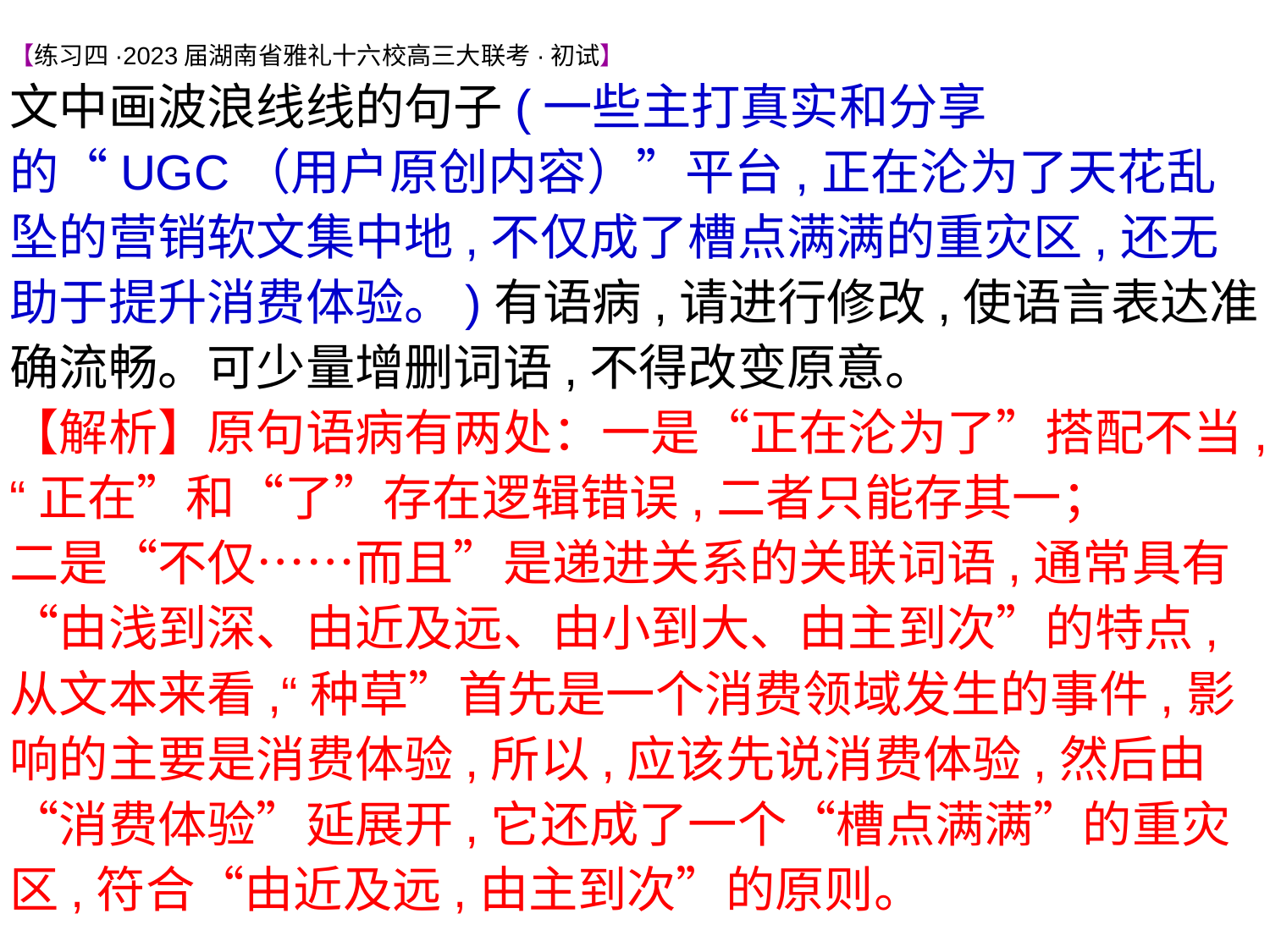

【练习四·2023届湖南省雅礼十六校高三大联考·初试】
文中画波浪线线的句子(一些主打真实和分享的“UGC（用户原创内容）”平台,正在沦为了天花乱坠的营销软文集中地,不仅成了槽点满满的重灾区,还无助于提升消费体验。)有语病,请进行修改,使语言表达准确流畅。可少量增删词语,不得改变原意。
【解析】原句语病有两处：一是“正在沦为了”搭配不当,“正在”和“了”存在逻辑错误,二者只能存其一；
二是“不仅……而且”是递进关系的关联词语,通常具有“由浅到深、由近及远、由小到大、由主到次”的特点,从文本来看,“种草”首先是一个消费领域发生的事件,影响的主要是消费体验,所以,应该先说消费体验,然后由“消费体验”延展开,它还成了一个“槽点满满”的重灾区,符合“由近及远,由主到次”的原则。